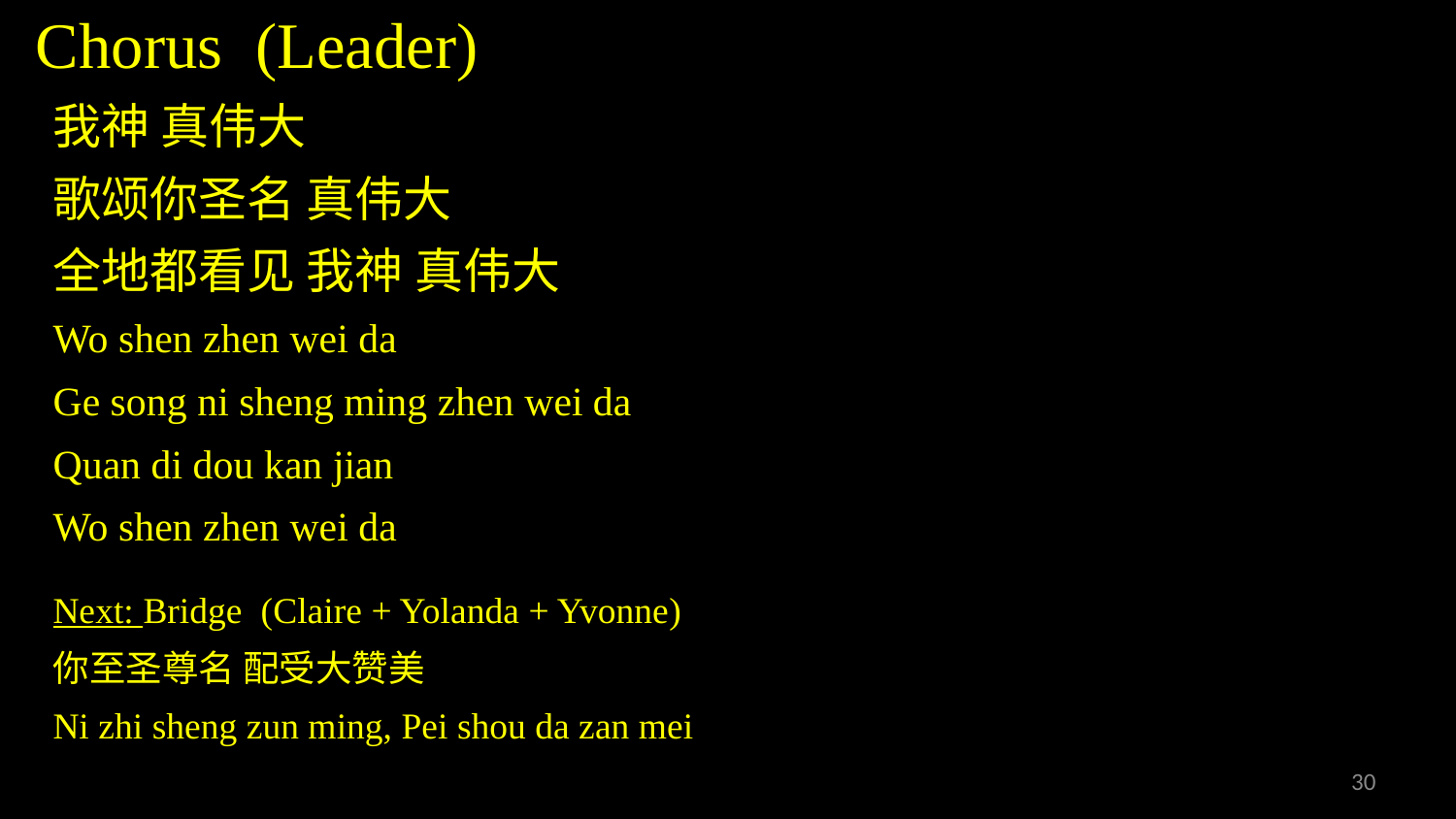

# Chorus  (Leader)
我神 真伟大
歌颂你圣名 真伟大
全地都看见 我神 真伟大
Wo shen zhen wei da
Ge song ni sheng ming zhen wei da
Quan di dou kan jian
Wo shen zhen wei da

Next: Bridge  (Claire + Yolanda + Yvonne)
你至圣尊名 配受大赞美
Ni zhi sheng zun ming, Pei shou da zan mei

30